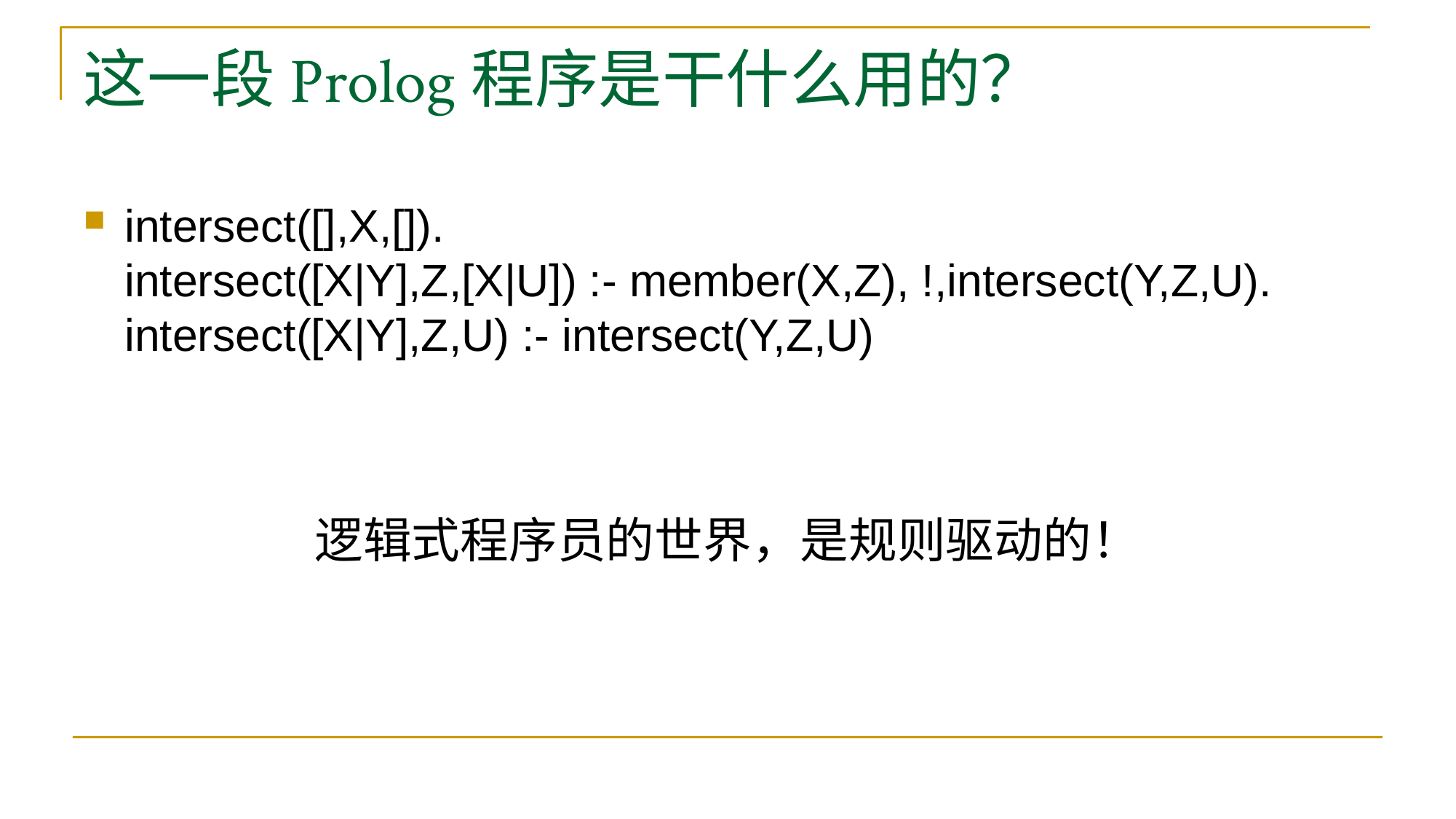

# 这一段Prolog程序是干什么用的？
intersect([],X,[]).
intersect([X|Y],Z,[X|U]) :- member(X,Z), !,intersect(Y,Z,U).
intersect([X|Y],Z,U) :- intersect(Y,Z,U)
逻辑式程序员的世界，是规则驱动的！